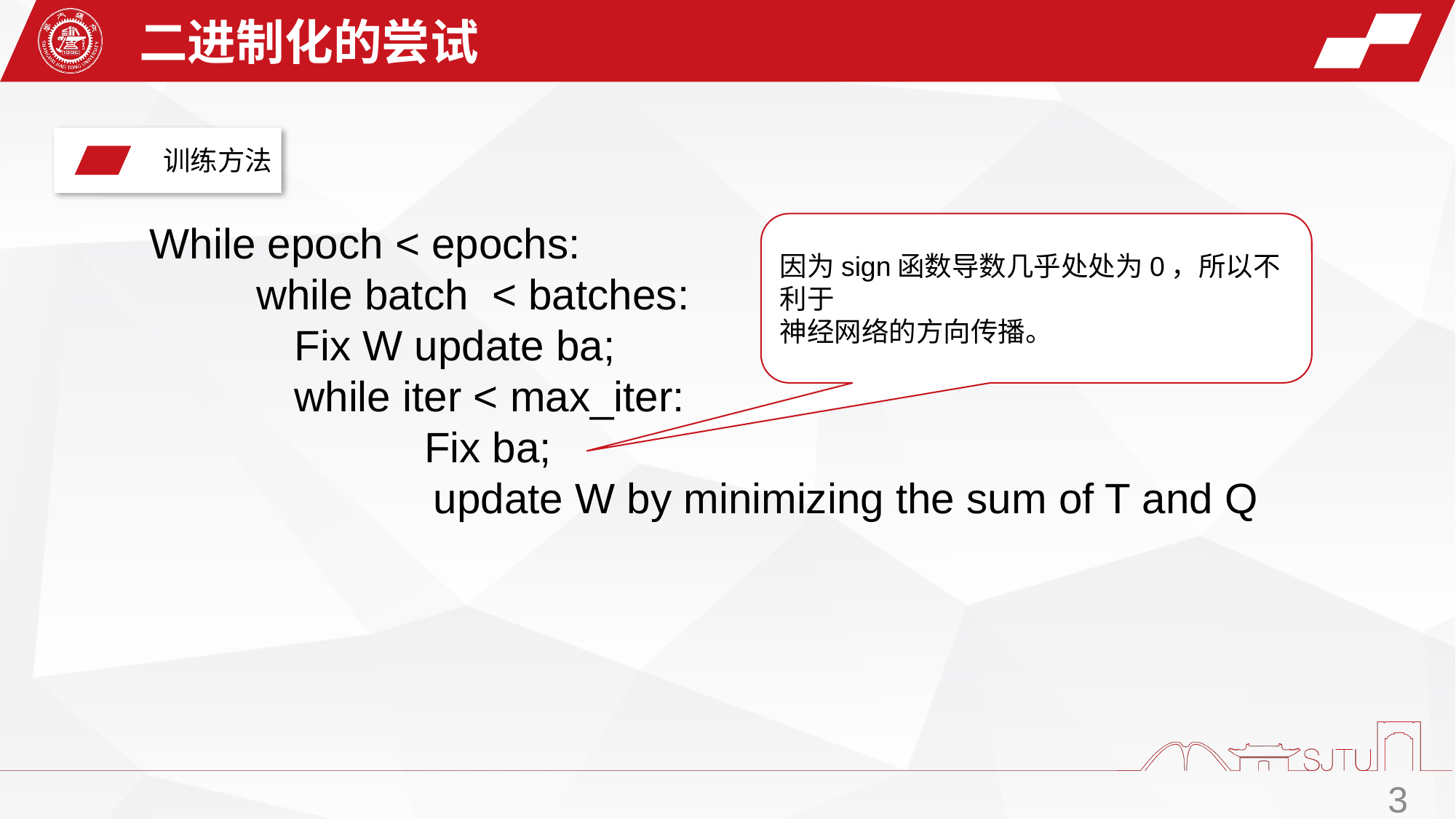

二进制化的尝试

训练方法

While epoch < epochs:
         while batch  < batches:
	   Fix W update ba;
	   while iter < max_iter:
	              Fix ba;
                        update W by minimizing the sum of T and Q
因为sign函数导数几乎处处为0，所以不利于
神经网络的方向传播。

3